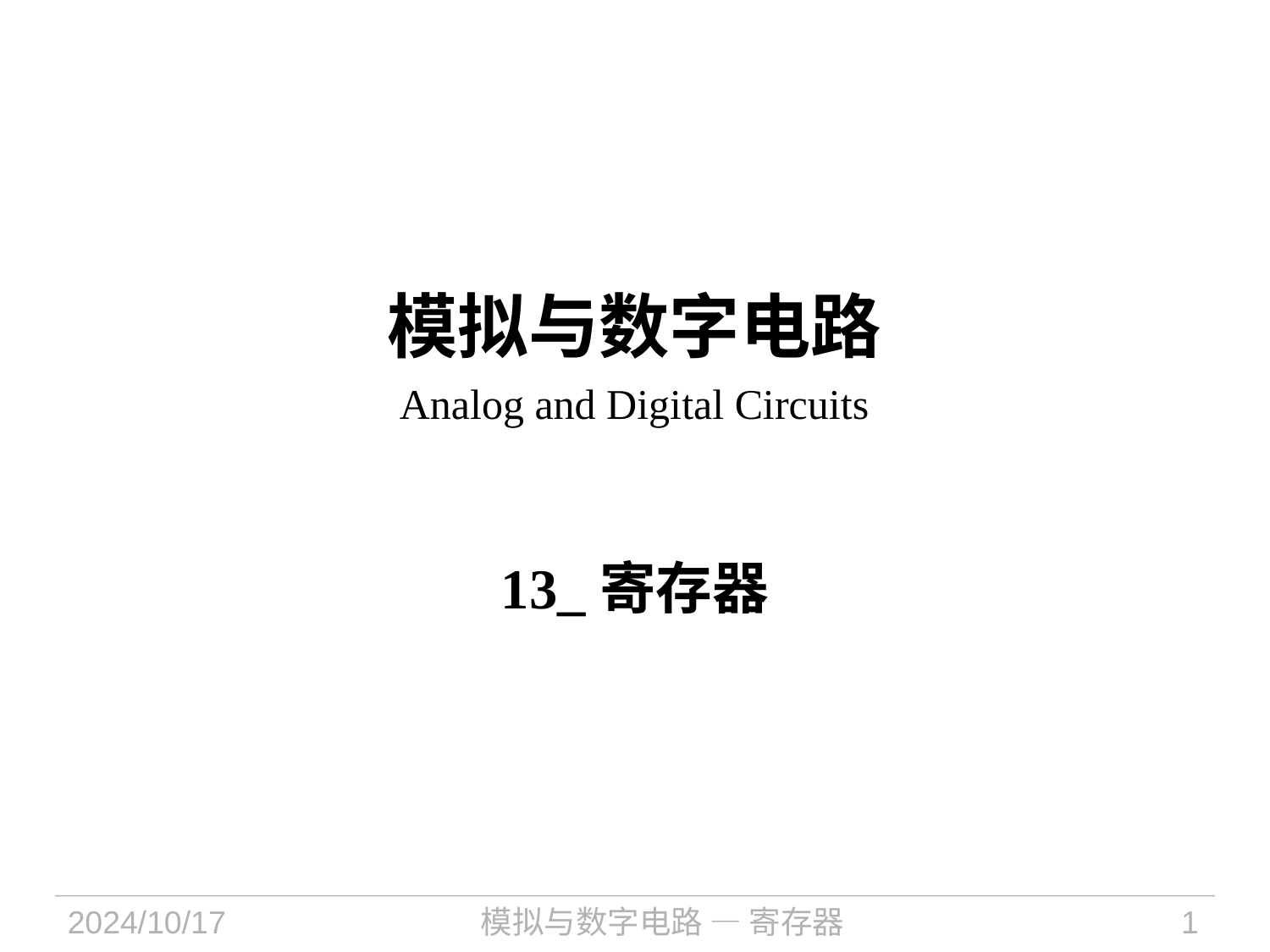

# 模拟与数字电路 Analog and Digital Circuits
13_寄存器
2024/10/17
模拟与数字电路 — 寄存器
1